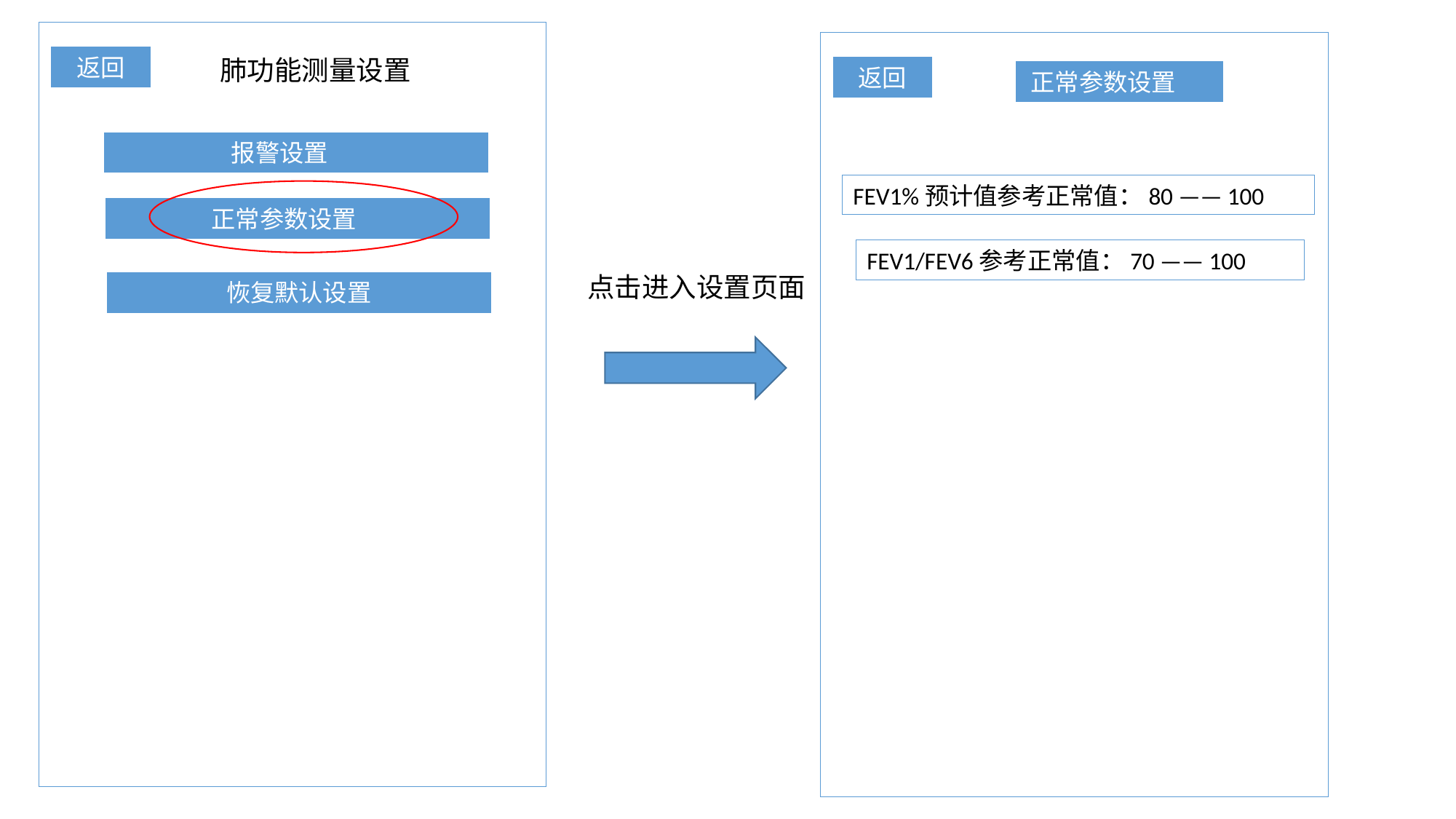

返回
肺功能测量设置
返回
正常参数设置
报警设置
FEV1%预计值参考正常值：80 —— 100

正常参数设置
FEV1/FEV6参考正常值：70 —— 100
点击进入设置页面
恢复默认设置